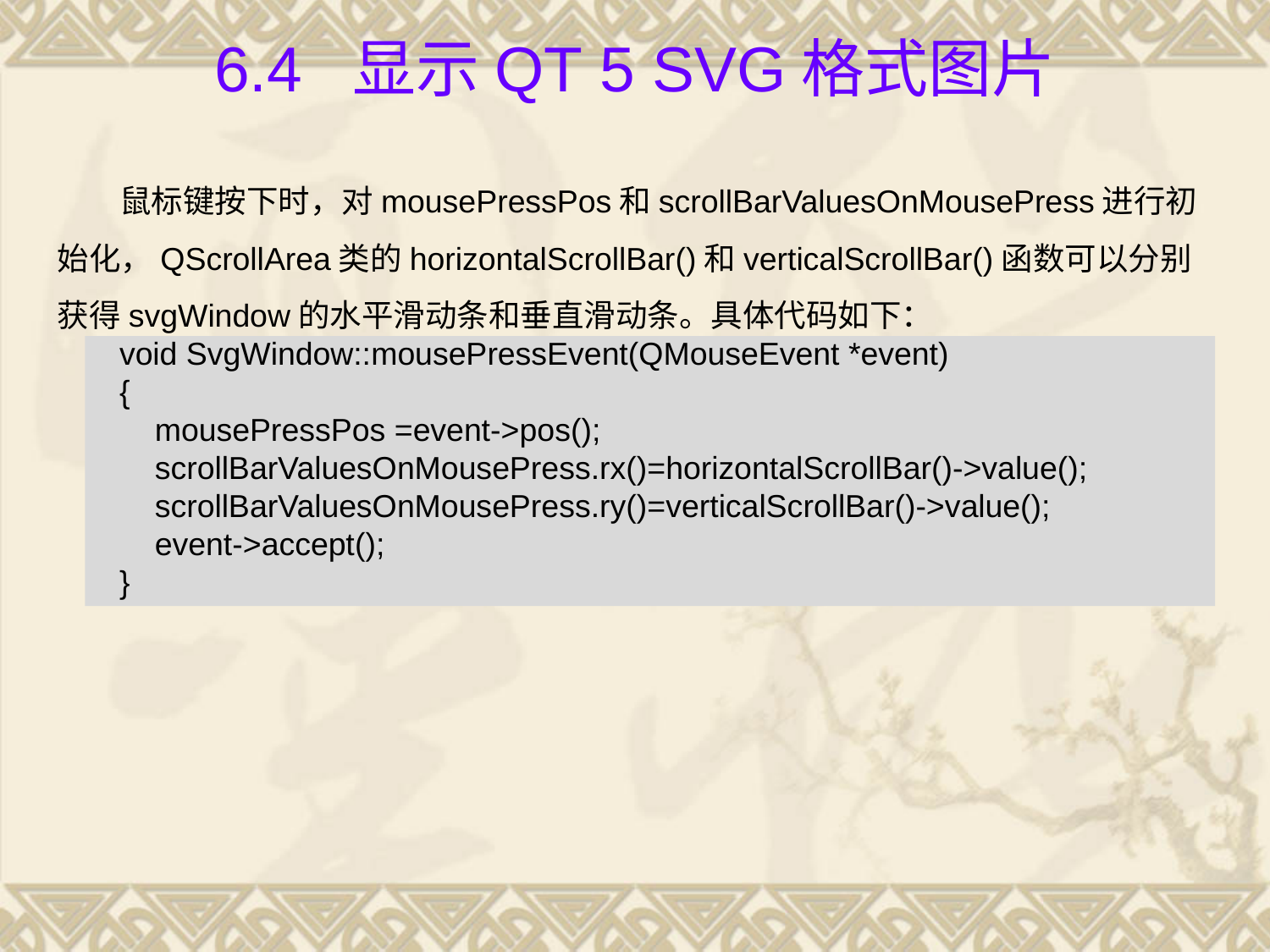

# 6.4  显示Qt 5 SVG格式图片
鼠标键按下时，对mousePressPos和scrollBarValuesOnMousePress进行初始化，QScrollArea类的horizontalScrollBar()和verticalScrollBar()函数可以分别获得svgWindow的水平滑动条和垂直滑动条。具体代码如下：
void SvgWindow::mousePressEvent(QMouseEvent *event)
{
    mousePressPos =event->pos();
    scrollBarValuesOnMousePress.rx()=horizontalScrollBar()->value();
    scrollBarValuesOnMousePress.ry()=verticalScrollBar()->value();
    event->accept();
}